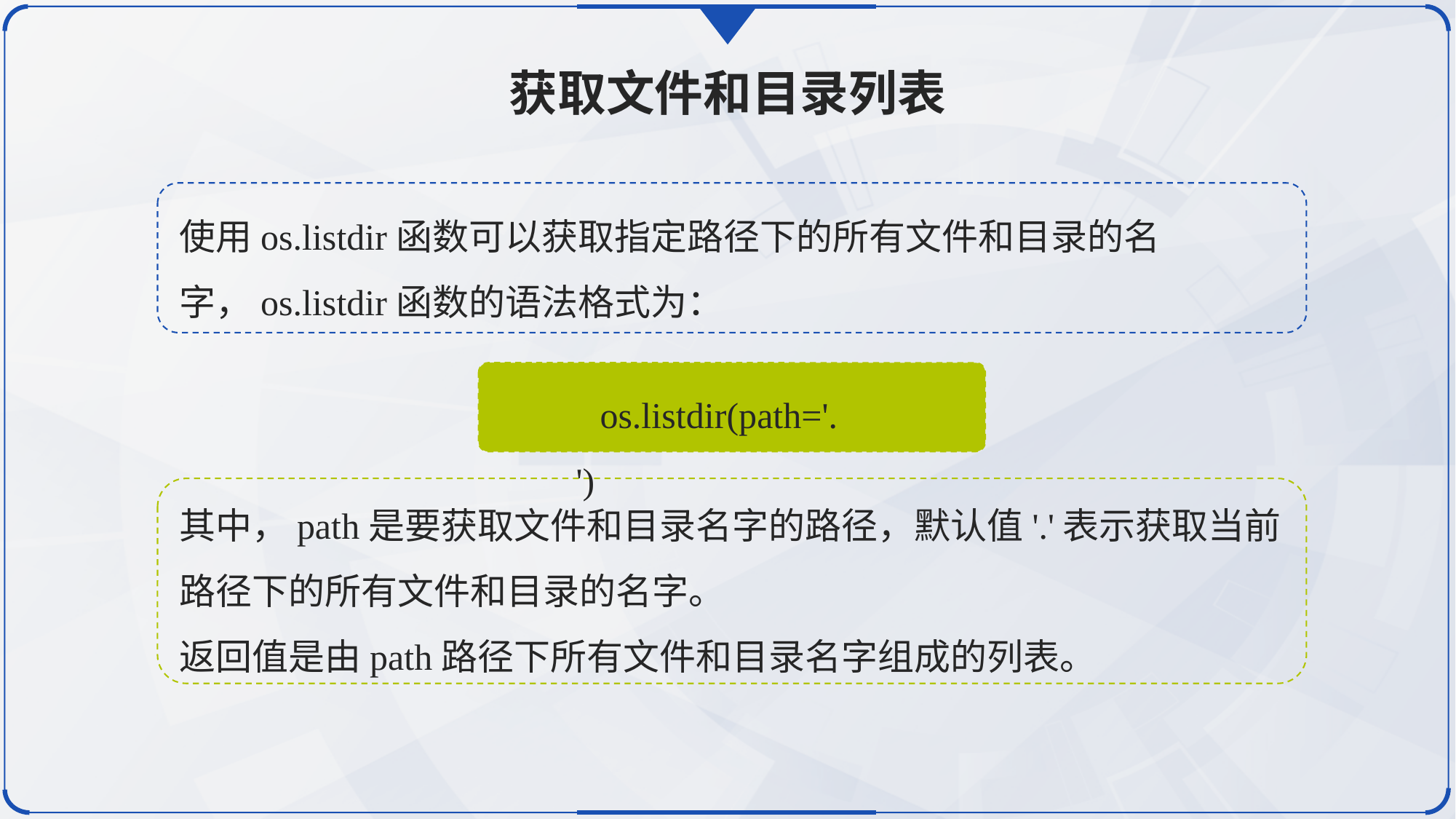

获取文件和目录列表

使用os.listdir函数可以获取指定路径下的所有文件和目录的名字，os.listdir函数的语法格式为：

os.listdir(path='.')
其中，path是要获取文件和目录名字的路径，默认值'.'表示获取当前路径下的所有文件和目录的名字。
返回值是由path路径下所有文件和目录名字组成的列表。